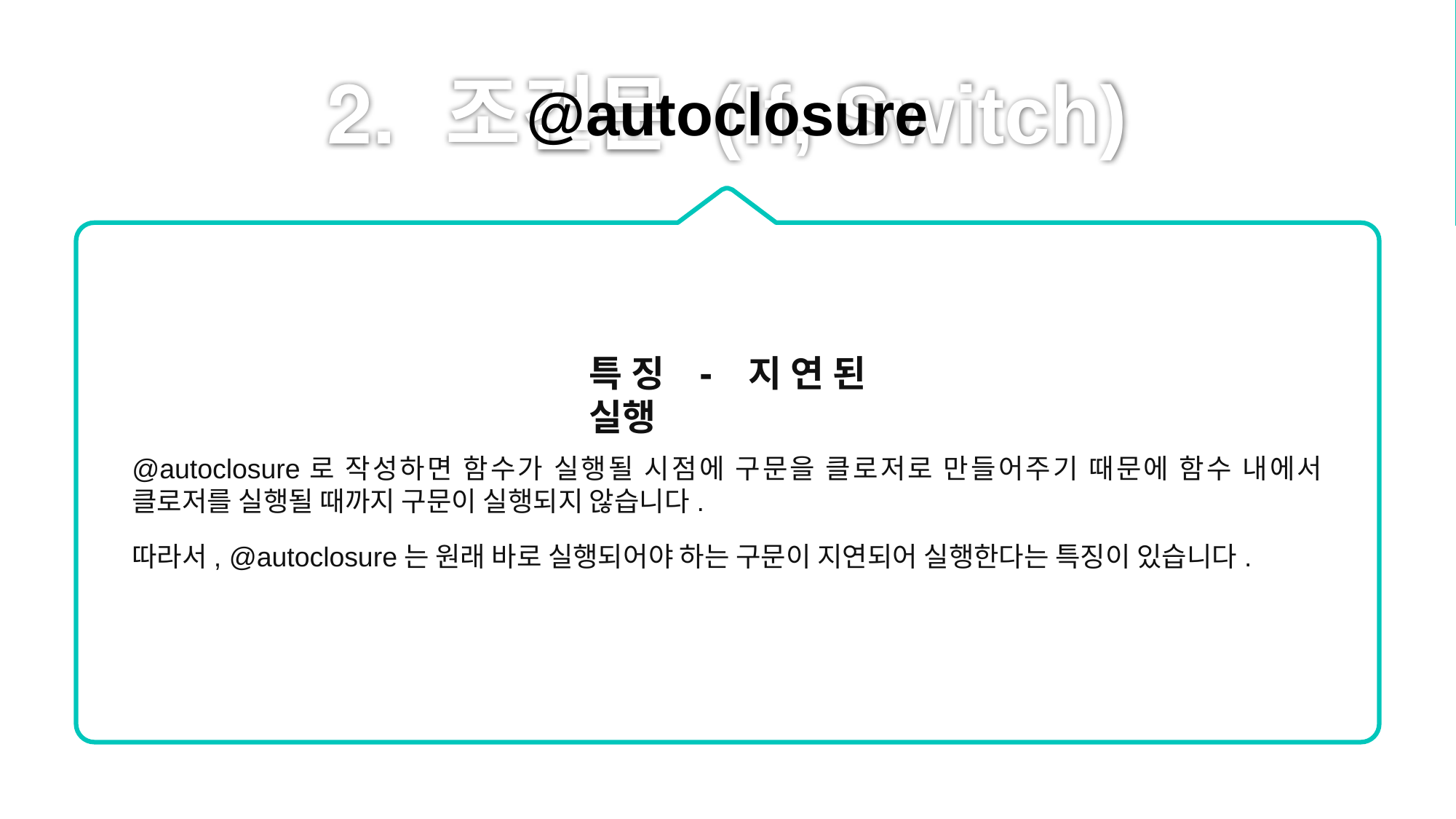

# 조건문 (If, Switch)
@autoclosure

특징 - 지연된 실행
@autoclosure로 작성하면 함수가 실행될 시점에 구문을 클로저로 만들어주기 때문에 함수 내에서 클로저를 실행될 때까지 구문이 실행되지 않습니다.
따라서, @autoclosure는 원래 바로 실행되어야 하는 구문이 지연되어 실행한다는 특징이 있습니다.